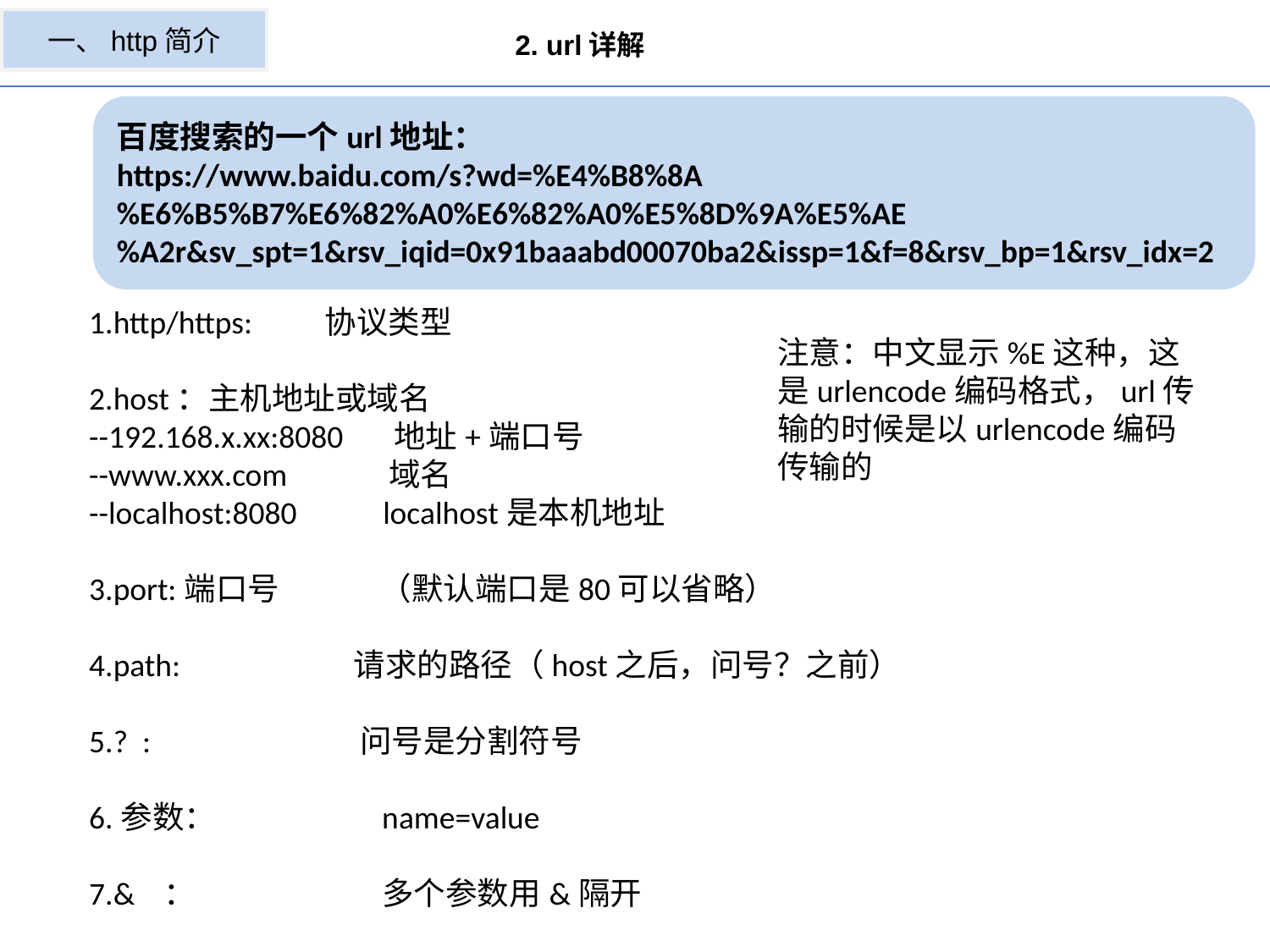

一、http简介
2. url详解
百度搜索的一个url地址：
https://www.baidu.com/s?wd=%E4%B8%8A%E6%B5%B7%E6%82%A0%E6%82%A0%E5%8D%9A%E5%AE%A2r&sv_spt=1&rsv_iqid=0x91baaabd00070ba2&issp=1&f=8&rsv_bp=1&rsv_idx=2
1.http/https:         协议类型

2.host：主机地址或域名
--192.168.x.xx:8080      地址+端口号
--www.xxx.com             域名
--localhost:8080            localhost是本机地址

3.port:端口号              （默认端口是80可以省略）

4.path:                       请求的路径（host之后，问号？之前）

5.?  :                            问号是分割符号

6.参数：                      name=value

7.&   ：                          多个参数用&隔开
注意：中文显示%E这种，这是urlencode编码格式，url传输的时候是以urlencode编码传输的